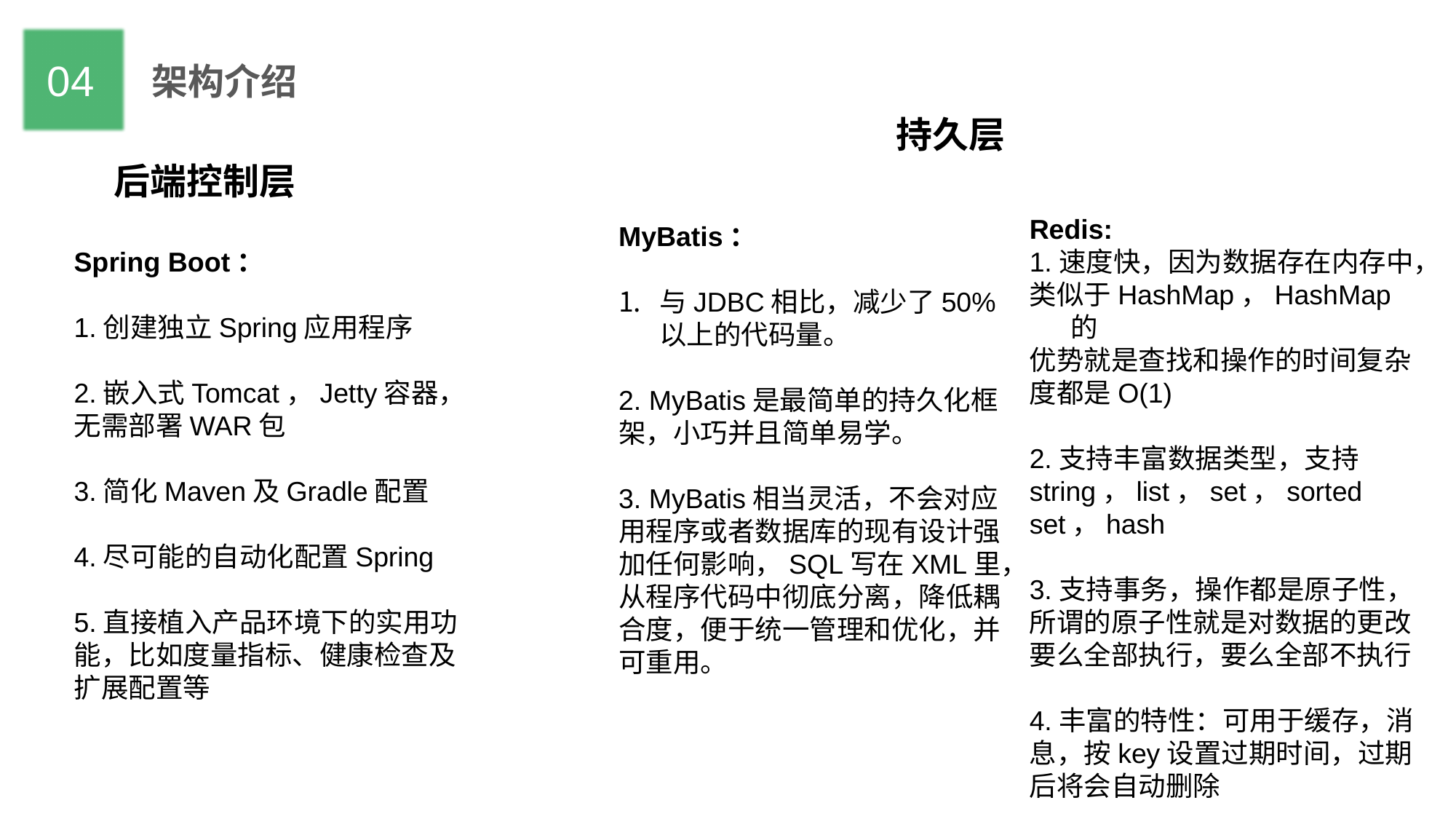

04
架构介绍
持久层
后端控制层
Redis:
1.速度快，因为数据存在内存中，
类似于HashMap，HashMap的
优势就是查找和操作的时间复杂
度都是O(1)

2.支持丰富数据类型，支持string，list，set，sorted set，hash

3.支持事务，操作都是原子性，所谓的原子性就是对数据的更改要么全部执行，要么全部不执行

4.丰富的特性：可用于缓存，消息，按key设置过期时间，过期后将会自动删除

MyBatis：

与JDBC相比，减少了50%以上的代码量。

2. MyBatis是最简单的持久化框架，小巧并且简单易学。

3. MyBatis相当灵活，不会对应用程序或者数据库的现有设计强加任何影响，SQL写在XML里，从程序代码中彻底分离，降低耦合度，便于统一管理和优化，并可重用。

Spring Boot：

1.创建独立Spring应用程序

2.嵌入式Tomcat，Jetty容器，无需部署WAR包

3.简化Maven及Gradle配置

4.尽可能的自动化配置Spring

5.直接植入产品环境下的实用功能，比如度量指标、健康检查及扩展配置等